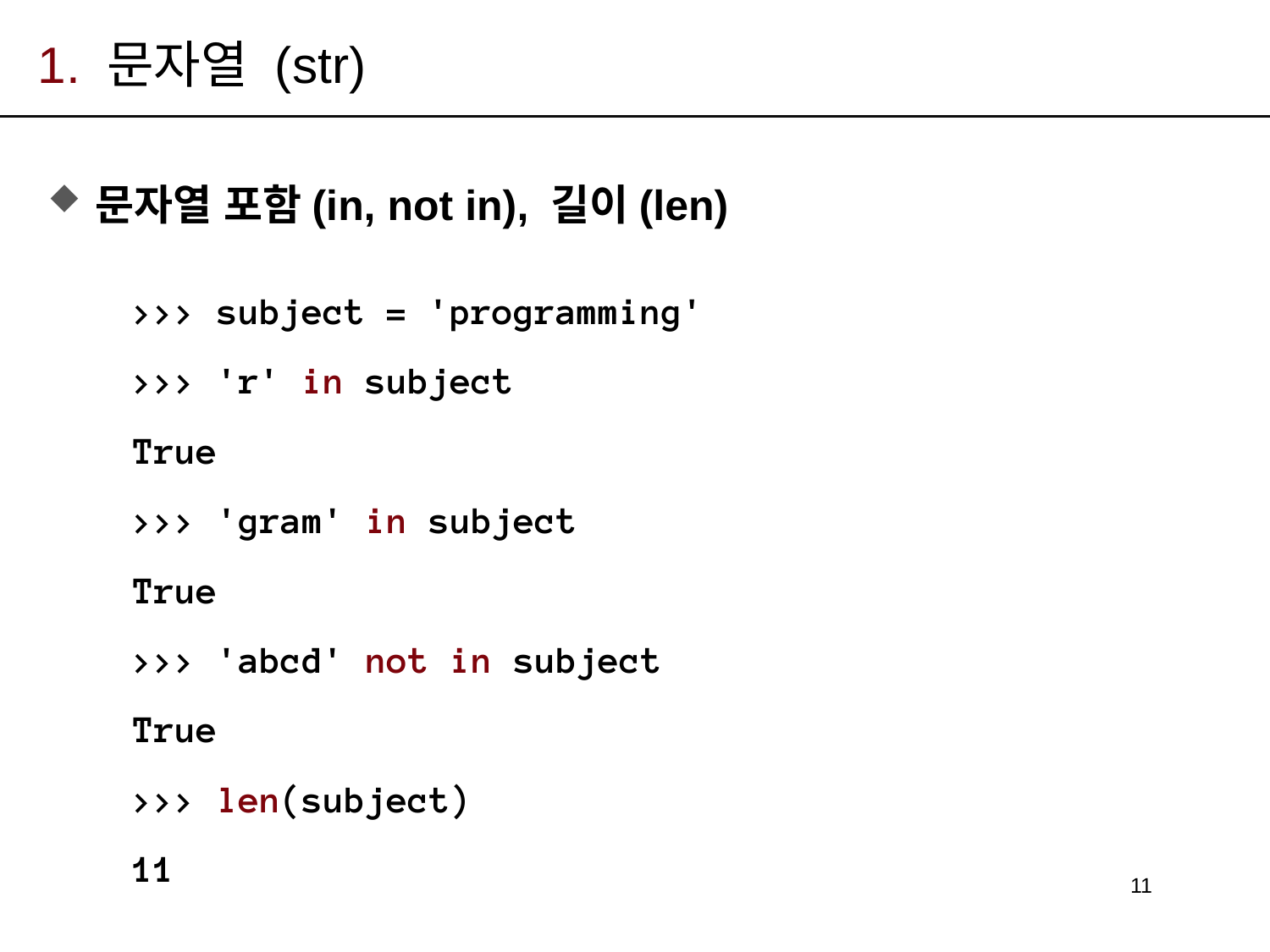

# 1. 문자열 (str)
문자열 포함(in, not in), 길이(len)

>>> subject = 'programming'
>>> 'r' in subject
True
>>> 'gram' in subject
True
>>> 'abcd' not in subject
True
>>> len(subject)
11
11